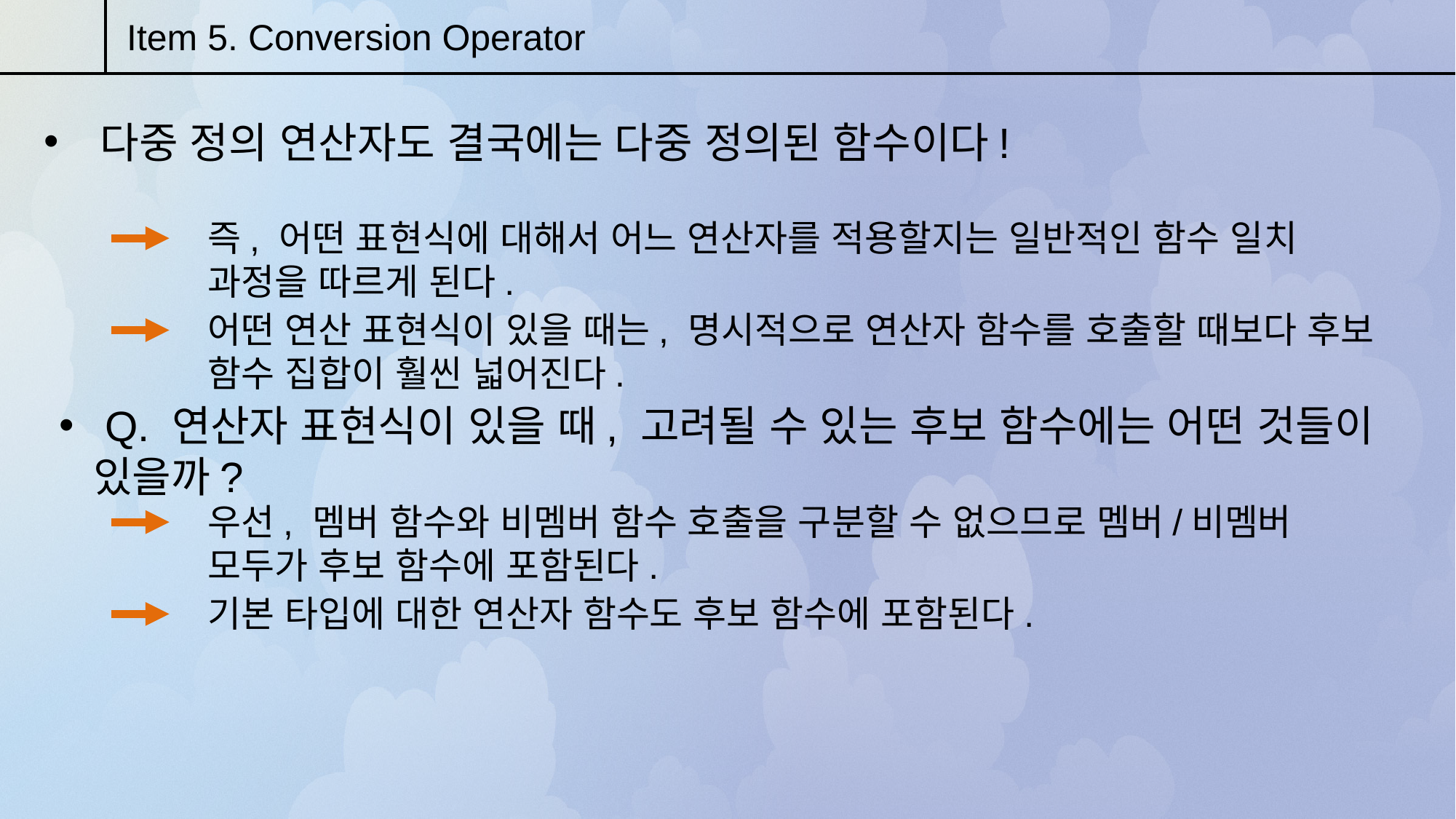

Item 5. Conversion Operator
 다중 정의 연산자도 결국에는 다중 정의된 함수이다!
즉, 어떤 표현식에 대해서 어느 연산자를 적용할지는 일반적인 함수 일치 과정을 따르게 된다.
어떤 연산 표현식이 있을 때는, 명시적으로 연산자 함수를 호출할 때보다 후보 함수 집합이 훨씬 넓어진다.
 Q. 연산자 표현식이 있을 때, 고려될 수 있는 후보 함수에는 어떤 것들이 있을까?
우선, 멤버 함수와 비멤버 함수 호출을 구분할 수 없으므로 멤버/비멤버 모두가 후보 함수에 포함된다.
기본 타입에 대한 연산자 함수도 후보 함수에 포함된다.